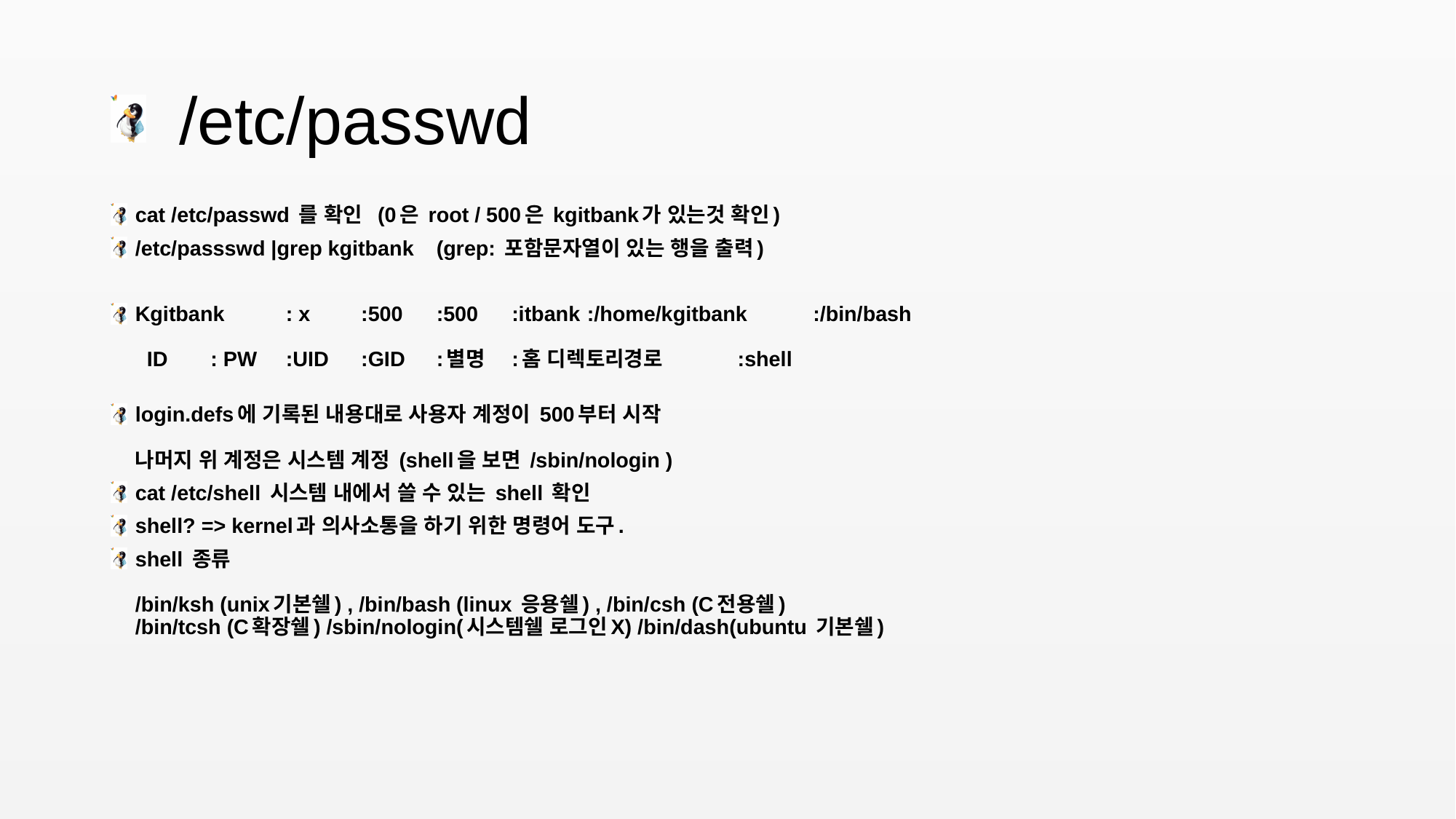

# /etc/passwd
cat /etc/passwd 를 확인  (0은 root / 500은 kgitbank가 있는것 확인)
/etc/passswd |grep kgitbank	(grep: 포함문자열이 있는 행을 출력)

Kgitbank	: x	:500	:500	:itbank	:/home/kgitbank	:/bin/bash
  ID		: PW	:UID	:GID	:별명	:홈 디렉토리경로	:shell
login.defs에 기록된 내용대로 사용자 계정이 500부터 시작
나머지 위 계정은 시스템 계정 (shell을 보면 /sbin/nologin )
cat /etc/shell 시스템 내에서 쓸 수 있는 shell 확인
shell? => kernel과 의사소통을 하기 위한 명령어 도구.
shell 종류
/bin/ksh (unix기본쉘) , /bin/bash (linux 응용쉘) , /bin/csh (C전용쉘)
/bin/tcsh (C확장쉘) /sbin/nologin(시스템쉘 로그인X) /bin/dash(ubuntu 기본쉘)